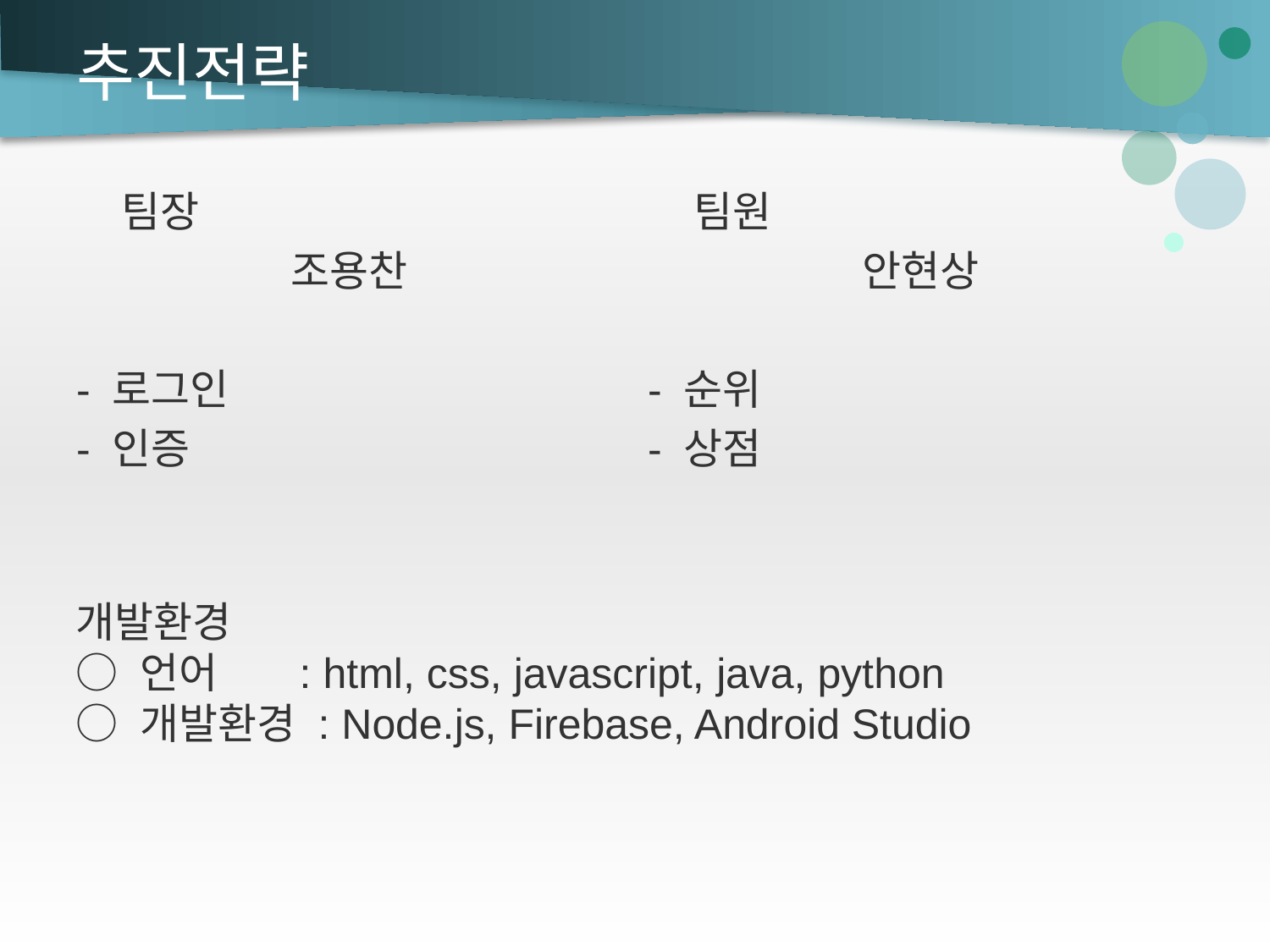

# 추진전략
   팀원
안현상

- 순위
- 상점
   팀장
조용찬

- 로그인
- 인증

개발환경
○ 언어      : html, css, javascript, java, python
○ 개발환경 : Node.js, Firebase, Android Studio